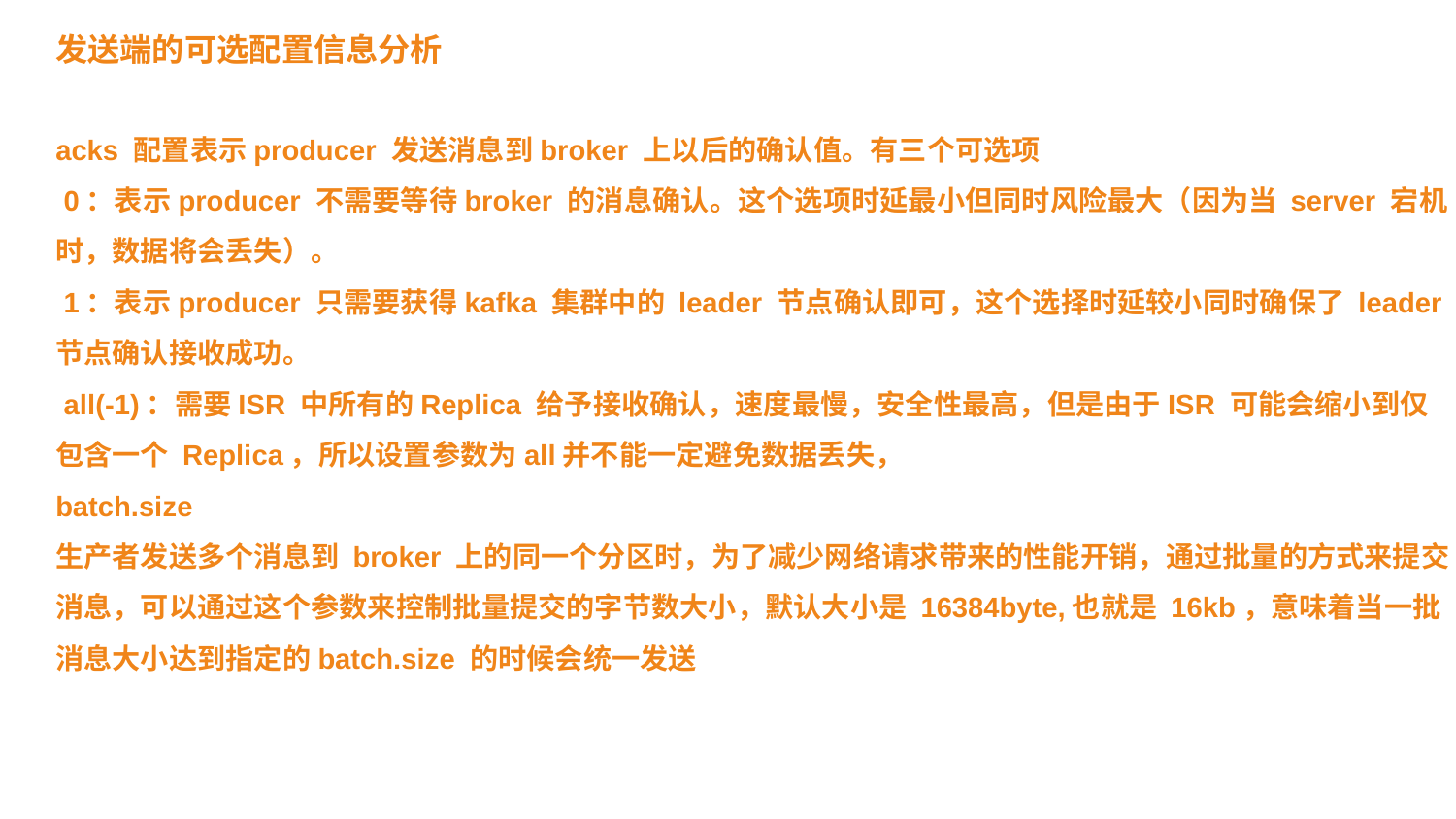

发送端的可选配置信息分析
acks 配置表示producer 发送消息到broker 上以后的确认值。有三个可选项
 0：表示producer 不需要等待broker 的消息确认。这个选项时延最小但同时风险最大（因为当 server 宕机时，数据将会丢失）。
 1：表示producer 只需要获得kafka 集群中的 leader 节点确认即可，这个选择时延较小同时确保了 leader 节点确认接收成功。
 all(-1)：需要ISR 中所有的Replica 给予接收确认，速度最慢，安全性最高，但是由于ISR 可能会缩小到仅包含一个 Replica，所以设置参数为all并不能一定避免数据丢失，
batch.size
生产者发送多个消息到 broker 上的同一个分区时，为了减少网络请求带来的性能开销，通过批量的方式来提交消息，可以通过这个参数来控制批量提交的字节数大小，默认大小是 16384byte,也就是 16kb，意味着当一批消息大小达到指定的batch.size 的时候会统一发送